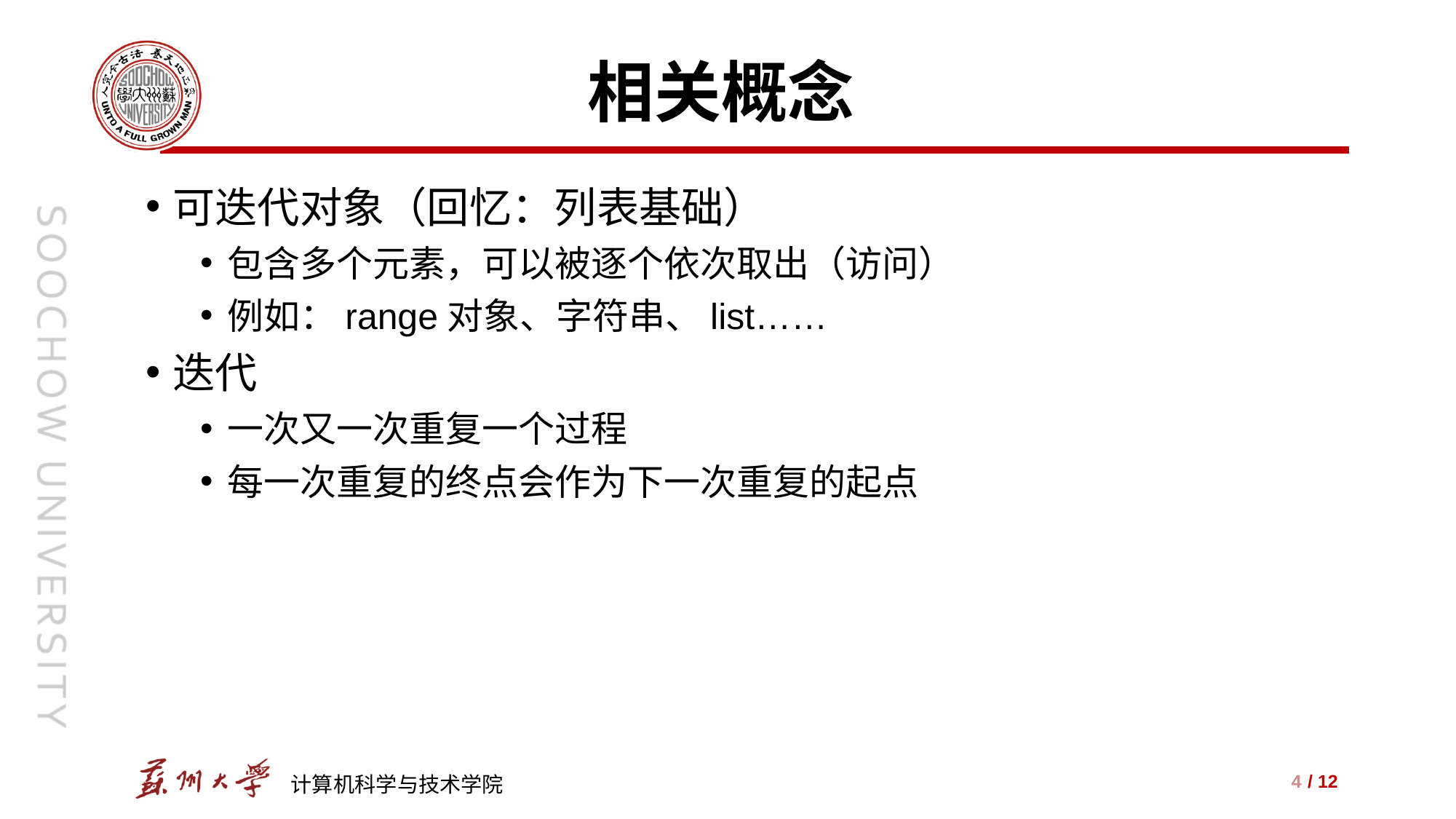

# 相关概念
可迭代对象（回忆：列表基础）
包含多个元素，可以被逐个依次取出（访问）
例如：range对象、字符串、list……
迭代
一次又一次重复一个过程
每一次重复的终点会作为下一次重复的起点

4